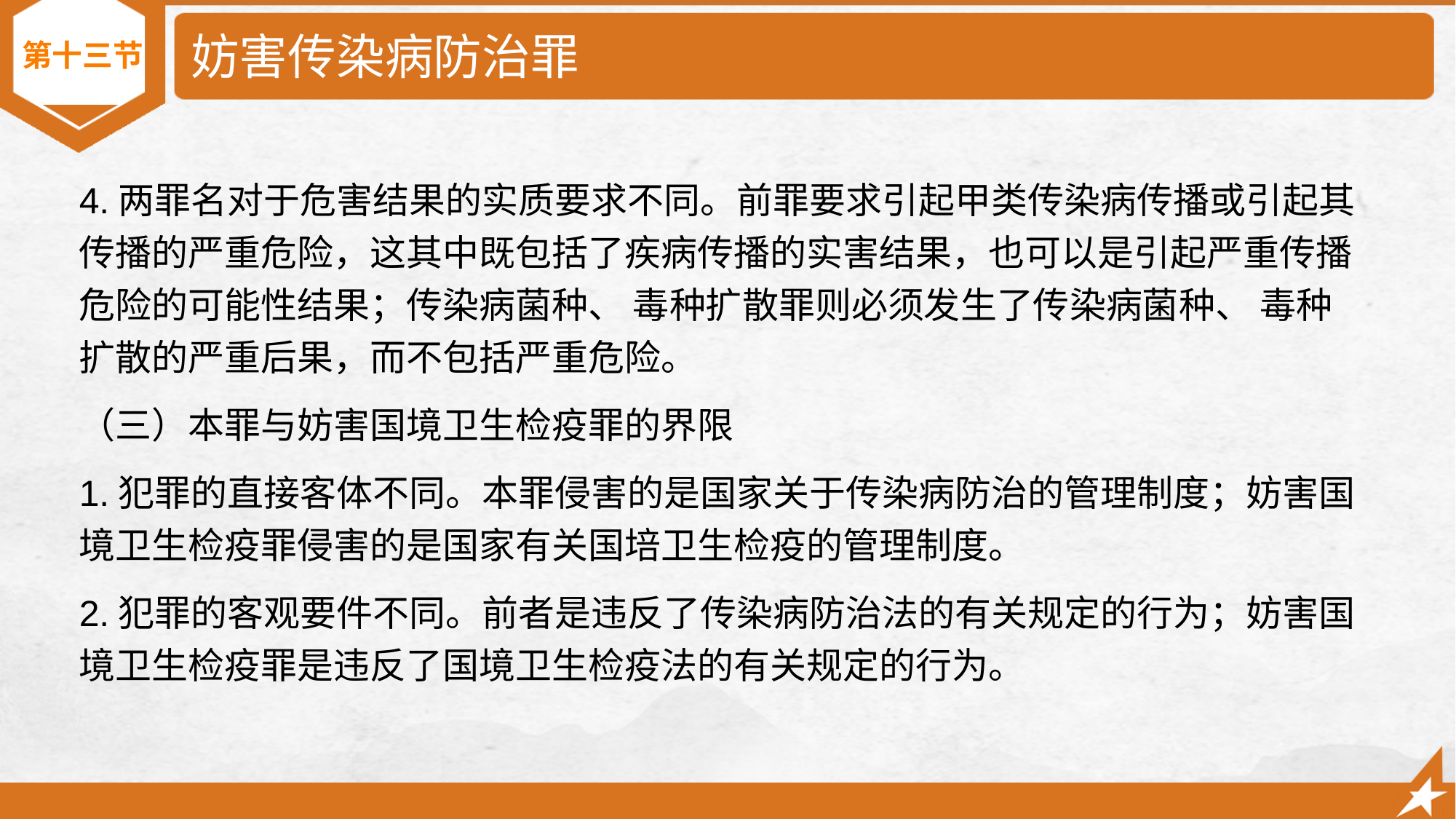

# 妨害传染病防治罪
第十三节
4.两罪名对于危害结果的实质要求不同。前罪要求引起甲类传染病传播或引起其传播的严重危险，这其中既包括了疾病传播的实害结果，也可以是引起严重传播危险的可能性结果；传染病菌种、 毒种扩散罪则必须发生了传染病菌种、 毒种扩散的严重后果，而不包括严重危险。
（三）本罪与妨害国境卫生检疫罪的界限
1.犯罪的直接客体不同。本罪侵害的是国家关于传染病防治的管理制度；妨害国境卫生检疫罪侵害的是国家有关国培卫生检疫的管理制度。
2.犯罪的客观要件不同。前者是违反了传染病防治法的有关规定的行为；妨害国境卫生检疫罪是违反了国境卫生检疫法的有关规定的行为。